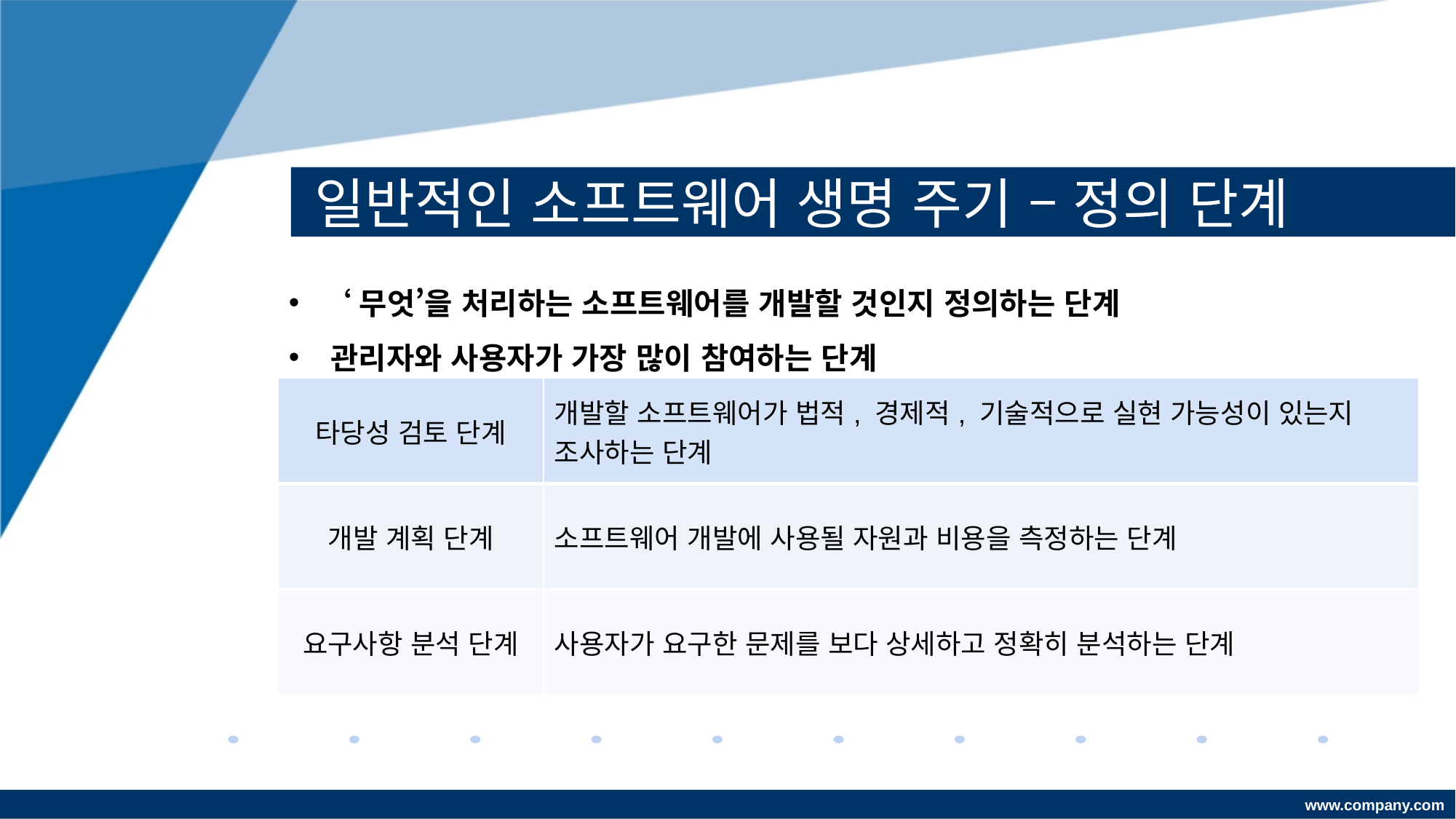

# 일반적인 소프트웨어 생명 주기 – 정의 단계
 ‘무엇’을 처리하는 소프트웨어를 개발할 것인지 정의하는 단계
 관리자와 사용자가 가장 많이 참여하는 단계
| 타당성 검토 단계 | 개발할 소프트웨어가 법적, 경제적, 기술적으로 실현 가능성이 있는지 조사하는 단계 |
| --- | --- |
| 개발 계획 단계 | 소프트웨어 개발에 사용될 자원과 비용을 측정하는 단계 |
| 요구사항 분석 단계 | 사용자가 요구한 문제를 보다 상세하고 정확히 분석하는 단계 |